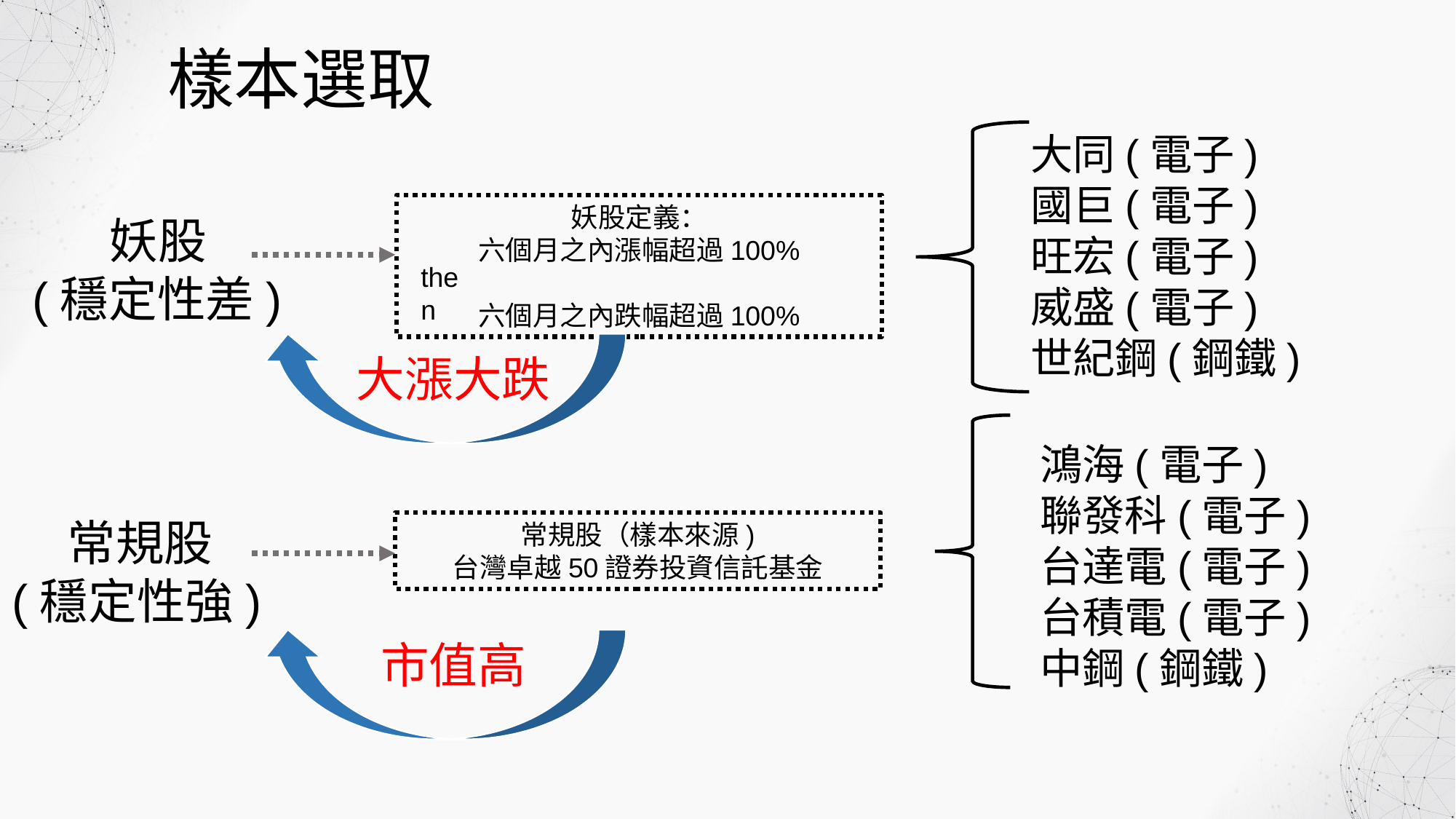

樣本選取

大同(電子)
國巨(電子)
旺宏(電子)
威盛(電子)
世紀鋼(鋼鐵)

妖股定義：
六個月之內漲幅超過100%

六個月之內跌幅超過100%
      妖股
(穩定性差)
then

大漲大跌

鴻海(電子)
聯發科(電子)
台達電(電子)
台積電(電子)
中鋼(鋼鐵)

    常規股
(穩定性強)
常規股（樣本來源)
台灣卓越50證券投資信託基金

市值高